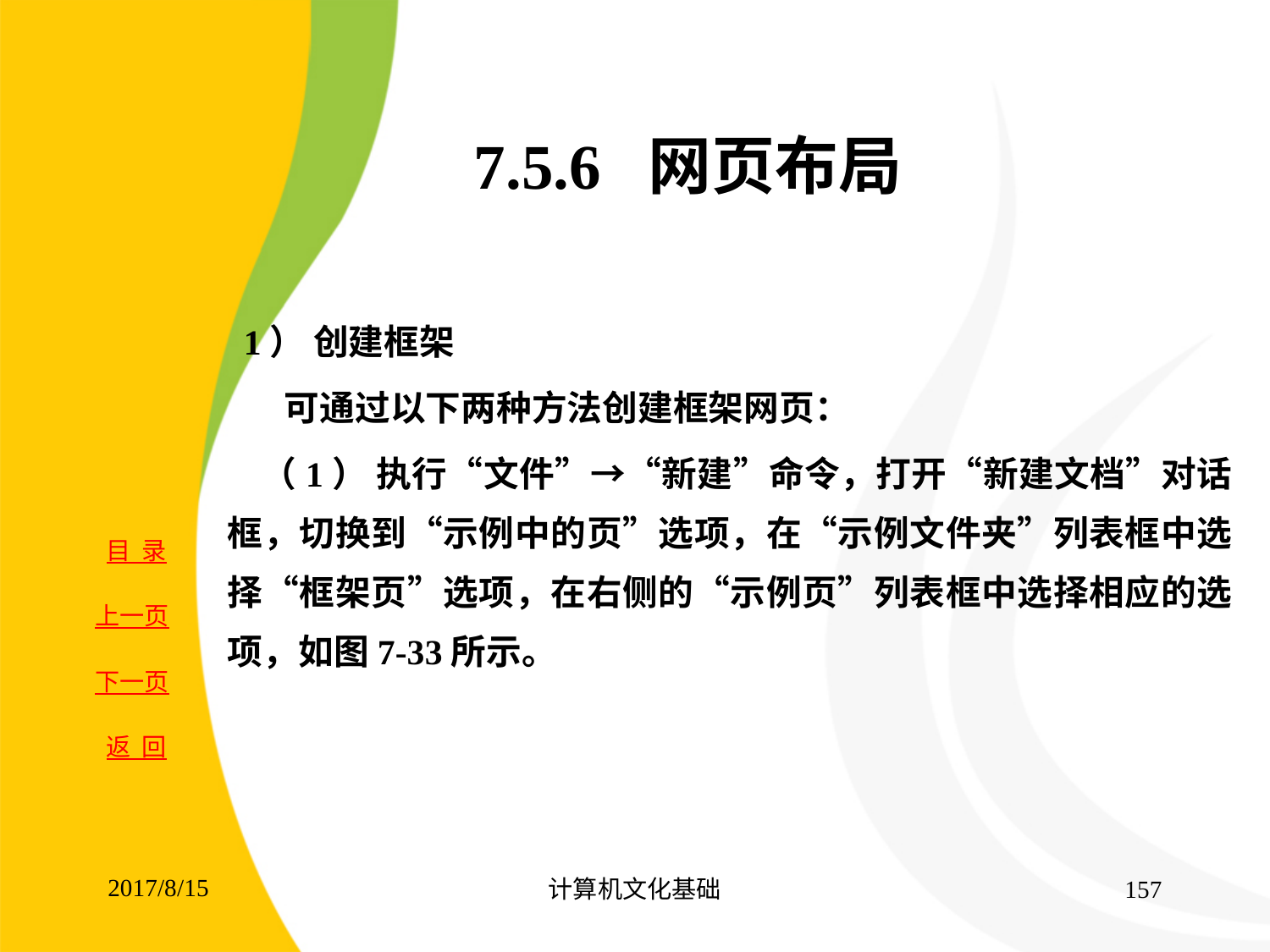

# 7.5.6  网页布局
                 1） 创建框架
      可通过以下两种方法创建框架网页：
   （1） 执行“文件”→“新建”命令，打开“新建文档”对话框，切换到“示例中的页”选项，在“示例文件夹”列表框中选择“框架页”选项，在右侧的“示例页”列表框中选择相应的选项，如图7-33所示。
2017/8/15
计算机文化基础
157